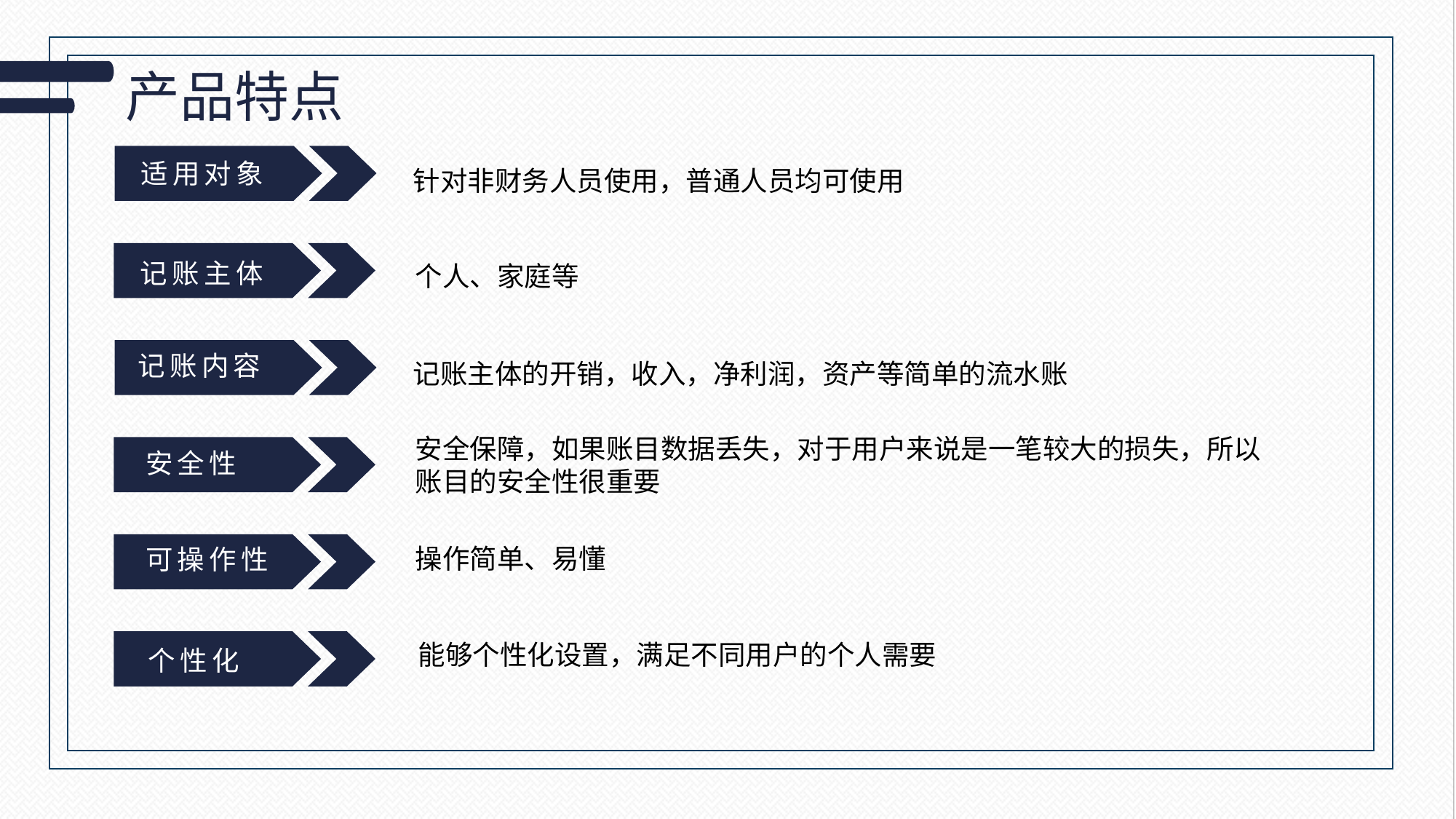

产品特点

针对非财务人员使用，普通人员均可使用

适用对象
个人、家庭等

记账主体
记账主体的开销，收入，净利润，资产等简单的流水账

记账内容
安全保障，如果账目数据丢失，对于用户来说是一笔较大的损失，所以账目的安全性很重要

安全性

操作简单、易懂
可操作性

能够个性化设置，满足不同用户的个人需要
个性化